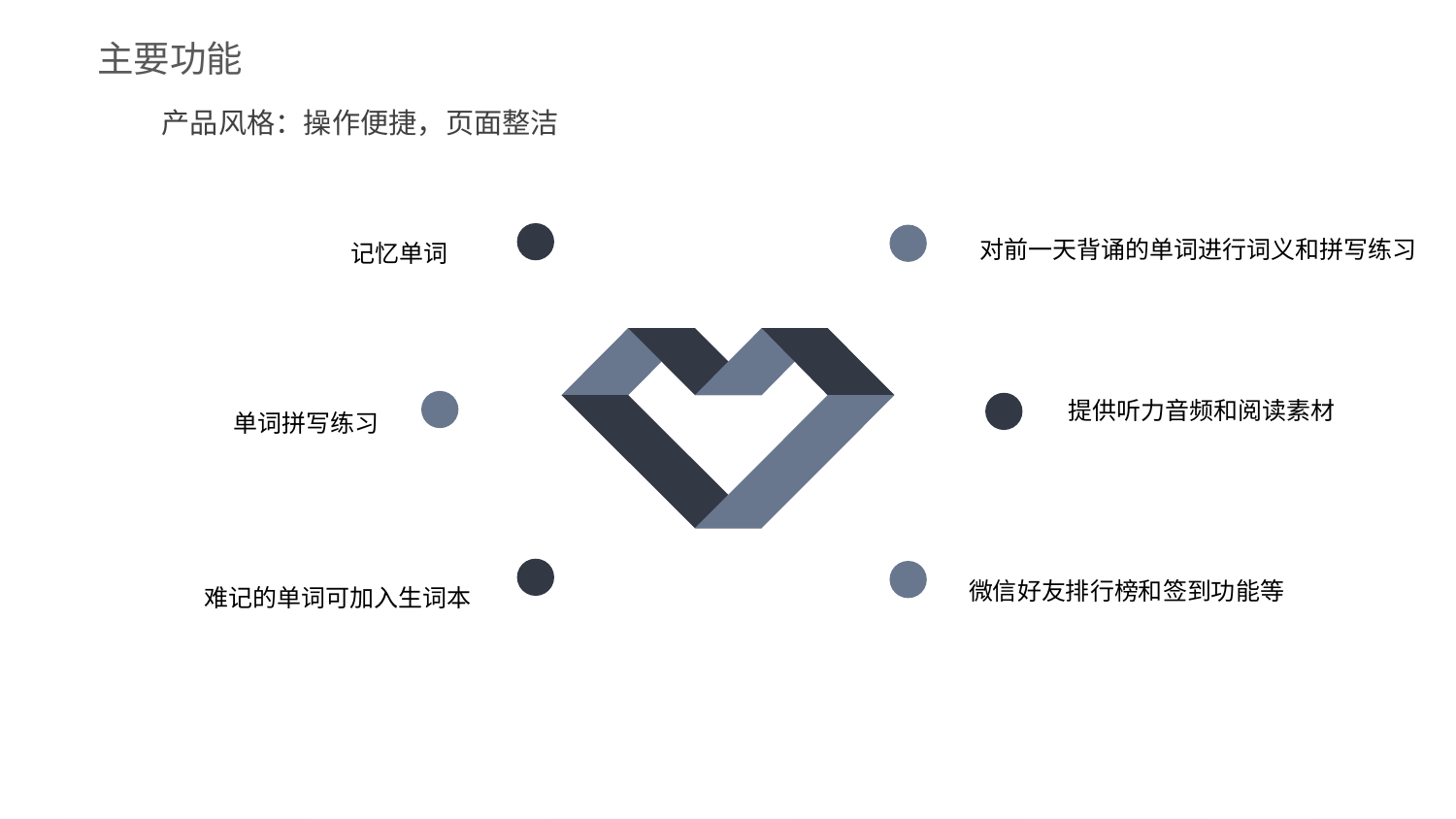

主要功能
产品风格：操作便捷，页面整洁
记忆单词
对前一天背诵的单词进行词义和拼写练习

提供听力音频和阅读素材
单词拼写练习

微信好友排行榜和签到功能等

难记的单词可加入生词本